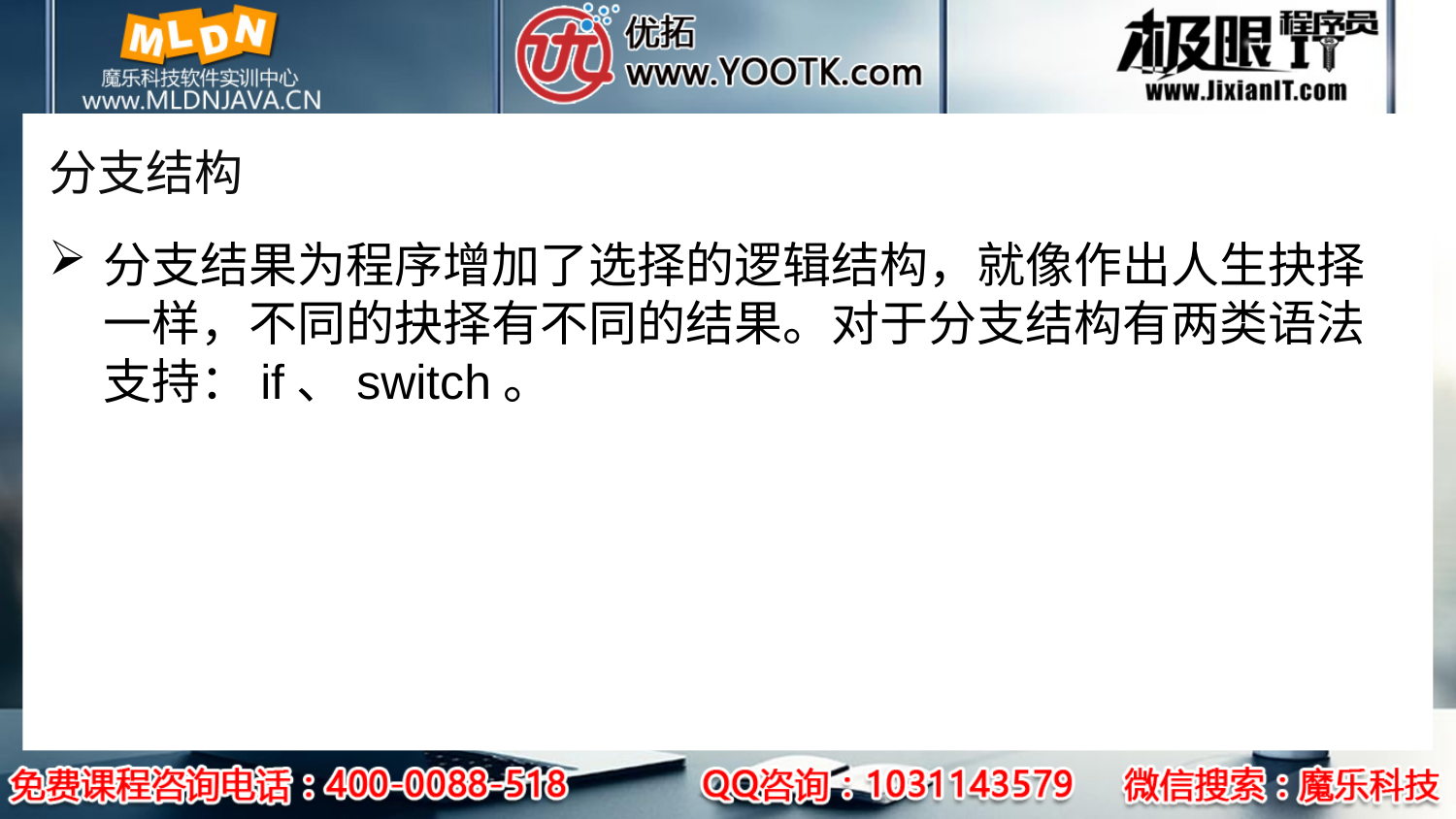

# 分支结构
分支结果为程序增加了选择的逻辑结构，就像作出人生抉择一样，不同的抉择有不同的结果。对于分支结构有两类语法支持：if、switch。